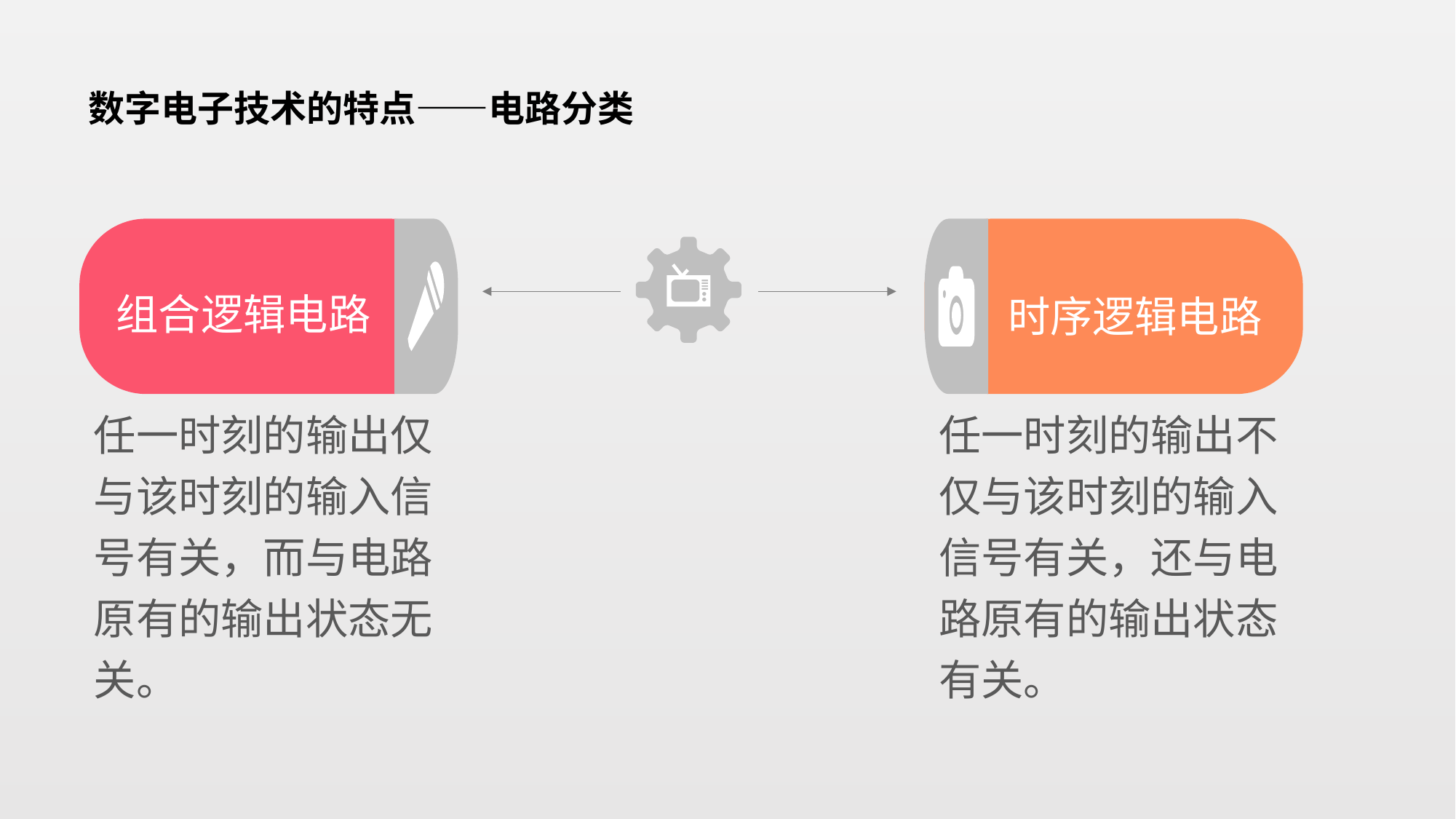

# 数字电子技术的特点——电路分类

组合逻辑电路
时序逻辑电路
任一时刻的输出仅与该时刻的输入信号有关，而与电路原有的输出状态无关。
任一时刻的输出不仅与该时刻的输入信号有关，还与电路原有的输出状态有关。